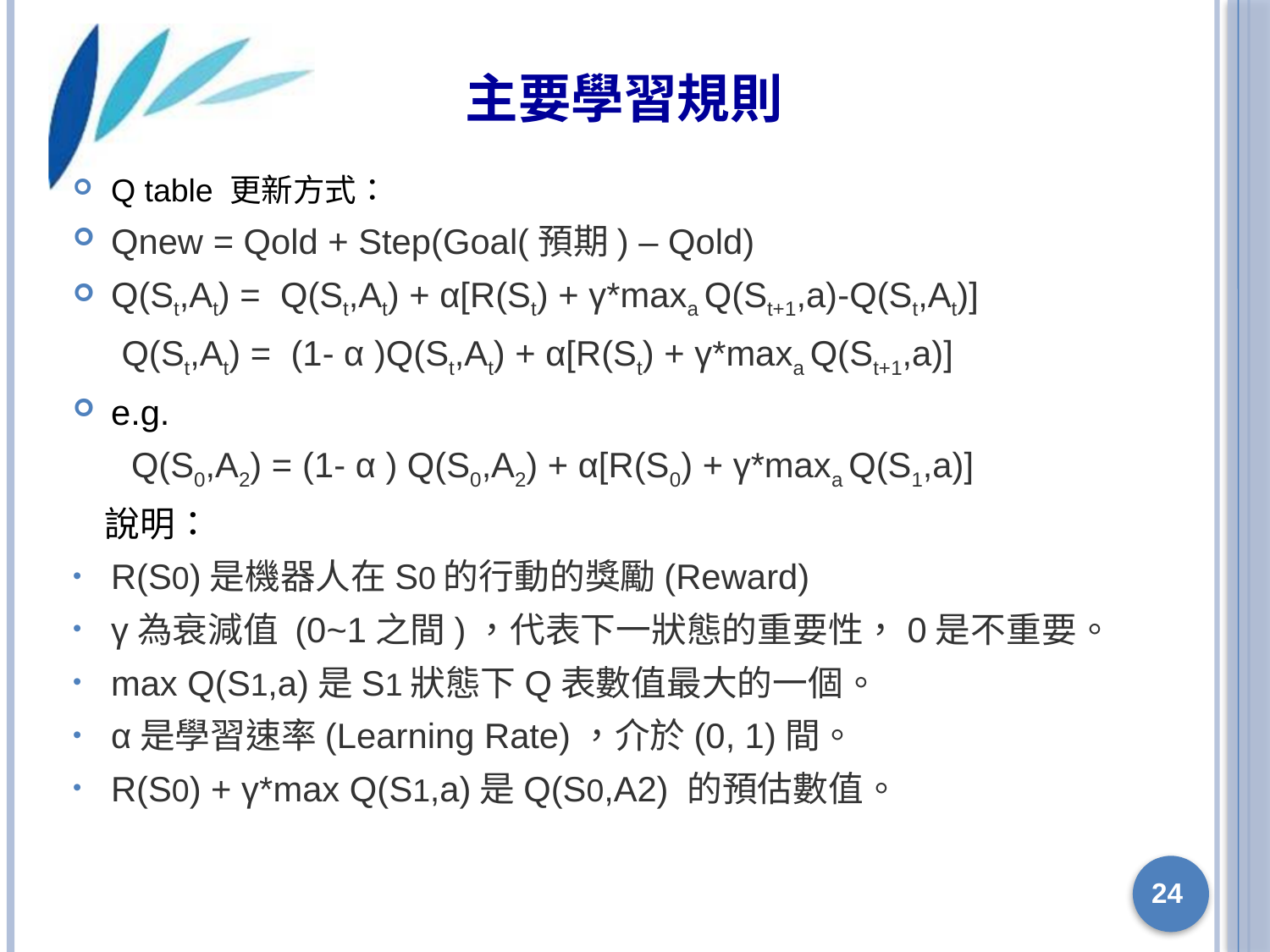

# 主要學習規則
Q table 更新方式：
Qnew = Qold + Step(Goal(預期) – Qold)
Q(St,At) =  Q(St,At) + α[R(St) + γ*maxa Q(St+1,a)-Q(St,At)]
     Q(St,At) =  (1- α )Q(St,At) + α[R(St) + γ*maxa Q(St+1,a)]
e.g.
      Q(S0,A2) = (1- α ) Q(S0,A2) + α[R(S0) + γ*maxa Q(S1,a)]
   說明：
R(S0)是機器人在S0的行動的獎勵(Reward)
γ為衰減值 (0~1之間)，代表下一狀態的重要性，0是不重要。
max Q(S1,a)是S1狀態下Q表數值最大的一個。
α是學習速率(Learning Rate)，介於(0, 1)間。
R(S0) + γ*max Q(S1,a)是Q(S0,A2) 的預估數值。
24